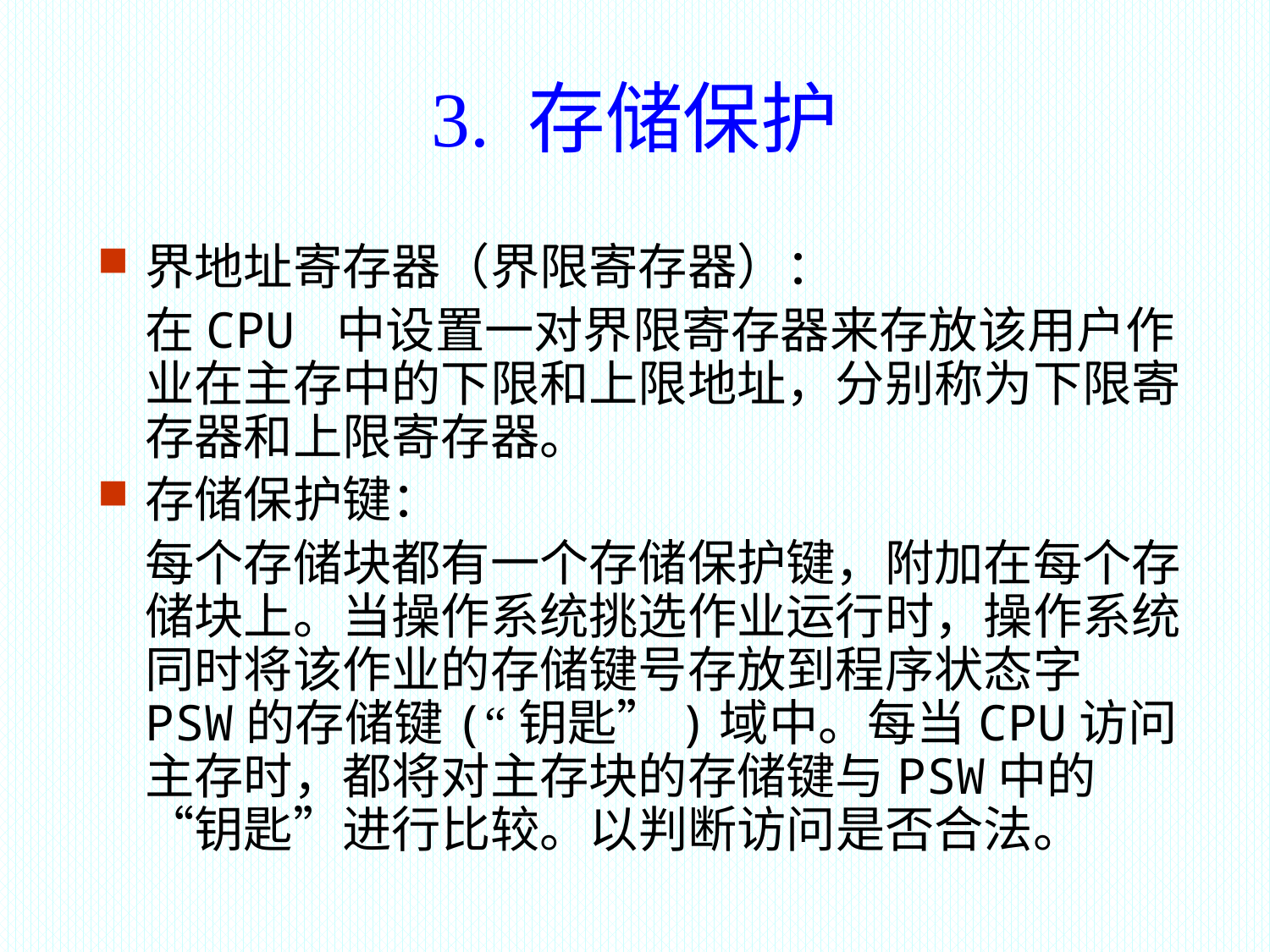

# 3. 存储保护
界地址寄存器（界限寄存器）：
	在CPU 中设置一对界限寄存器来存放该用户作业在主存中的下限和上限地址，分别称为下限寄存器和上限寄存器。
存储保护键：
	每个存储块都有一个存储保护键，附加在每个存储块上。当操作系统挑选作业运行时，操作系统同时将该作业的存储键号存放到程序状态字PSW的存储键(“钥匙”)域中。每当CPU访问主存时，都将对主存块的存储键与PSW中的“钥匙”进行比较。以判断访问是否合法。